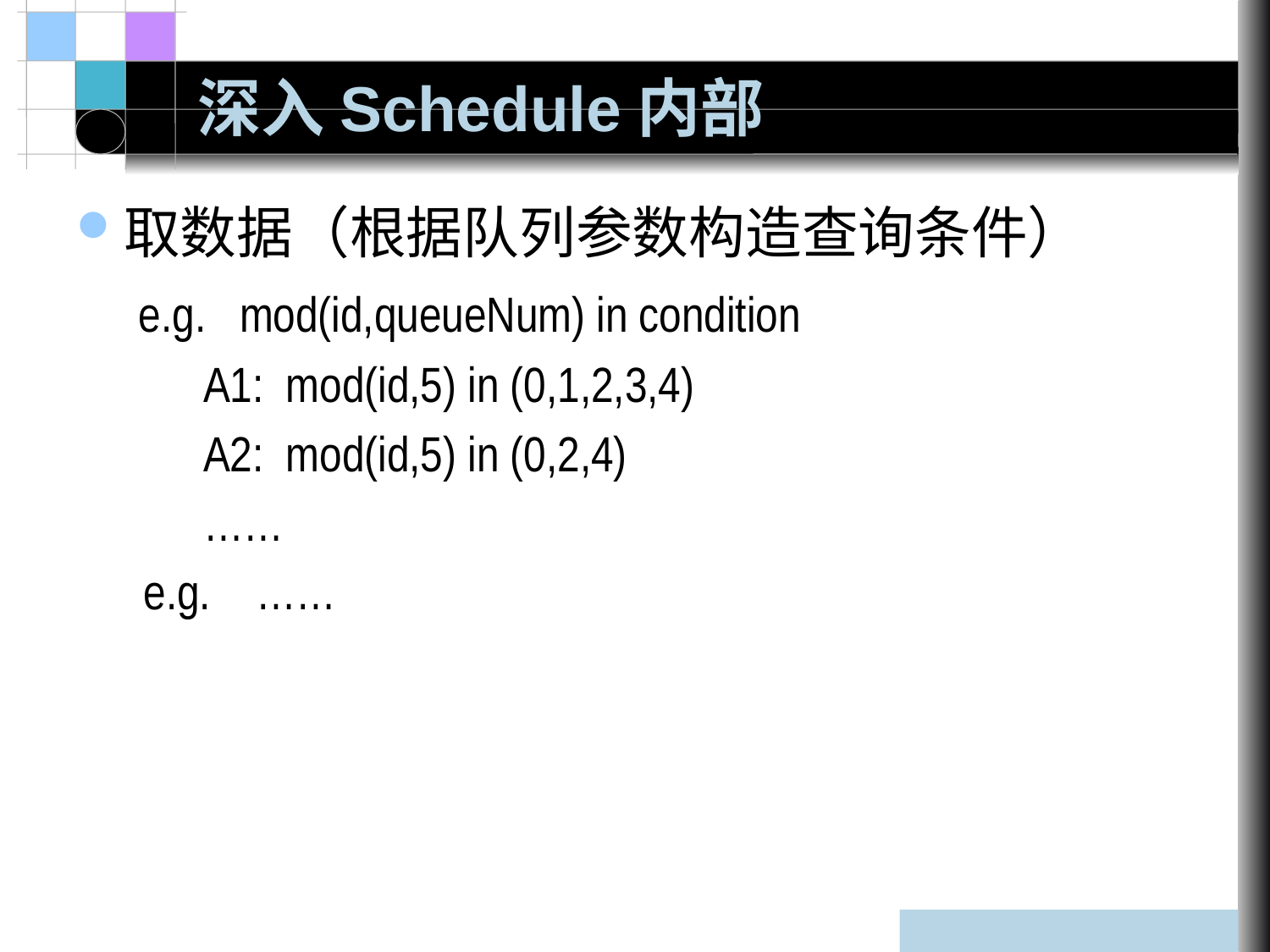

# 深入Schedule内部
取数据（根据队列参数构造查询条件）
    e.g.   mod(id,queueNum) in condition
         	A1:  mod(id,5) in (0,1,2,3,4)
	A2:  mod(id,5) in (0,2,4)
	……
      e.g.    ……